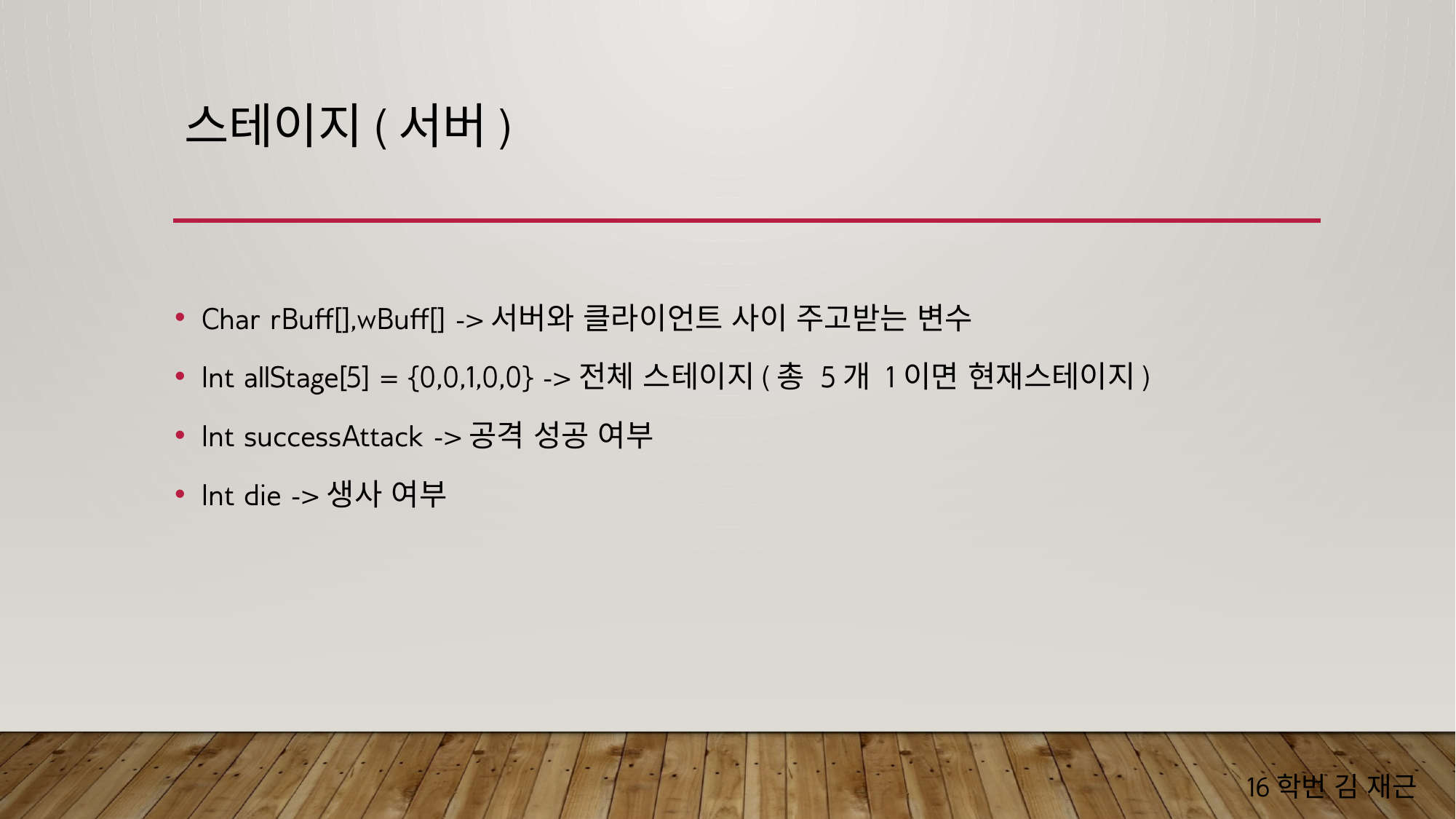

# 스테이지(서버)
Char rBuff[],wBuff[] ->서버와 클라이언트 사이 주고받는 변수
Int allStage[5] = {0,0,1,0,0} ->전체 스테이지(총 5개 1이면 현재스테이지)
Int successAttack ->공격 성공 여부
Int die ->생사 여부

16학번 김 재근